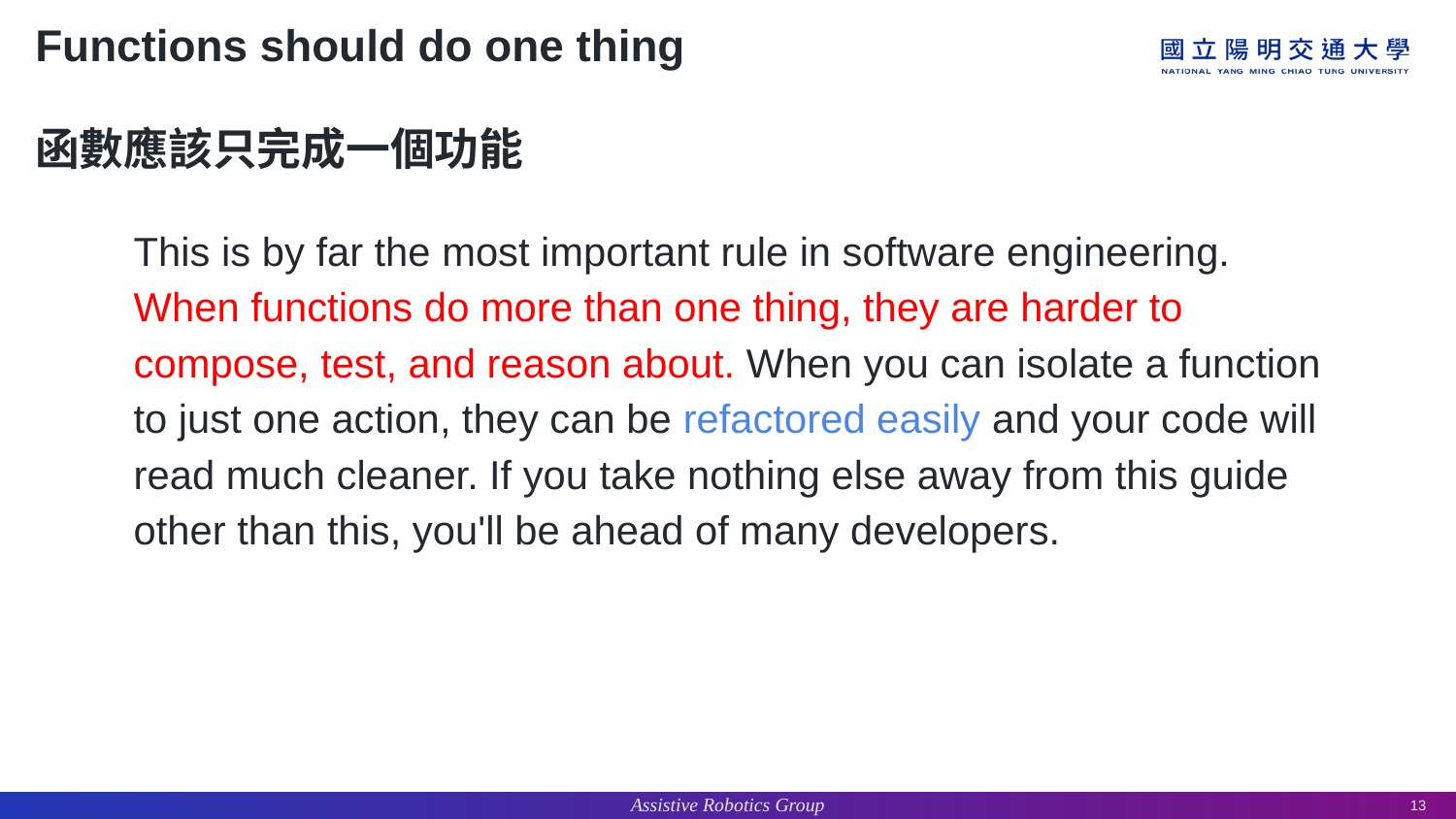

# Functions should do one thing
函數應該只完成一個功能
This is by far the most important rule in software engineering. When functions do more than one thing, they are harder to compose, test, and reason about. When you can isolate a function to just one action, they can be refactored easily and your code will read much cleaner. If you take nothing else away from this guide other than this, you'll be ahead of many developers.